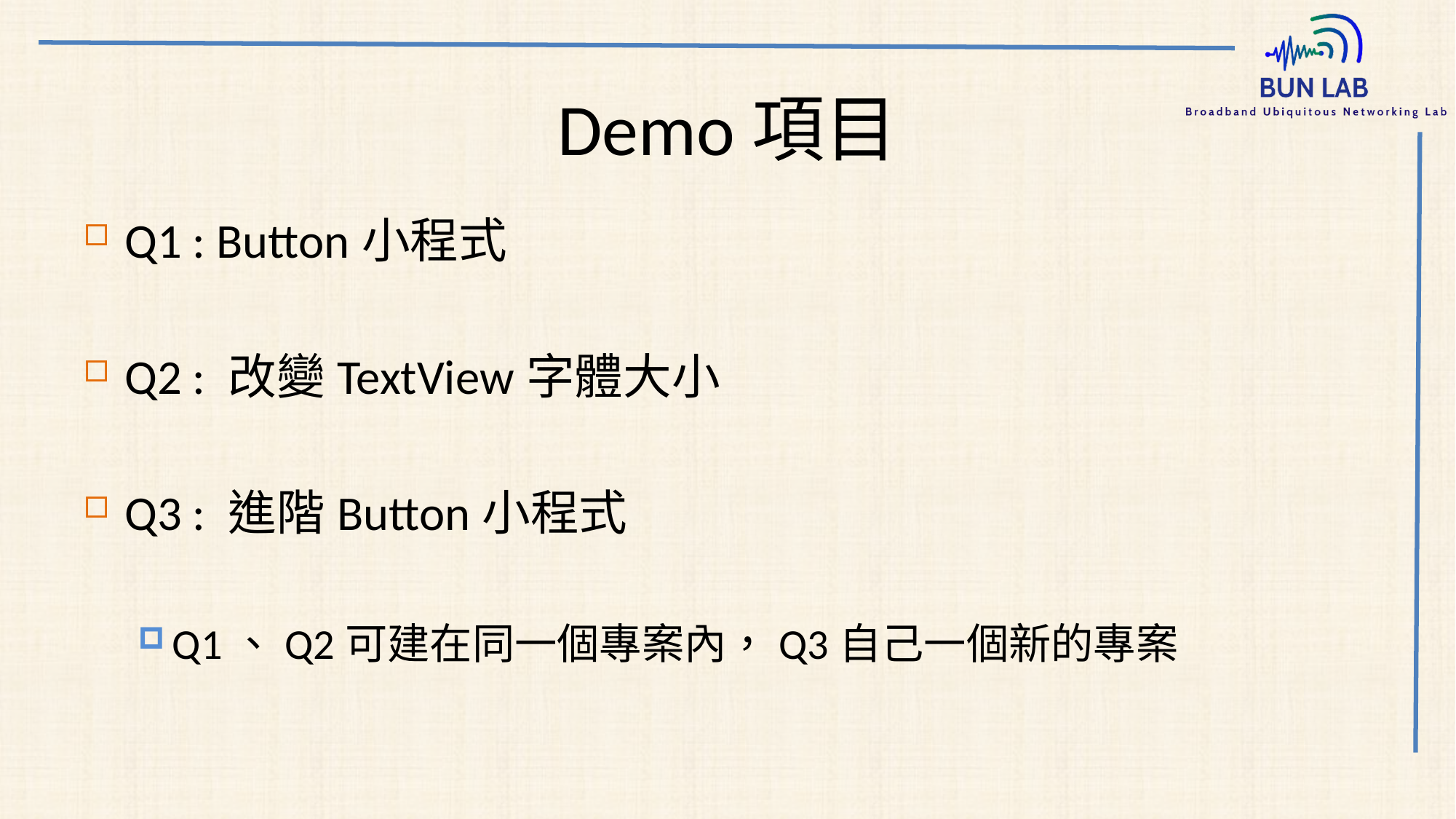

# Demo項目
Q1 : Button小程式

Q2 : 改變TextView字體大小

Q3 : 進階Button小程式

Q1、Q2可建在同一個專案內，Q3自己一個新的專案